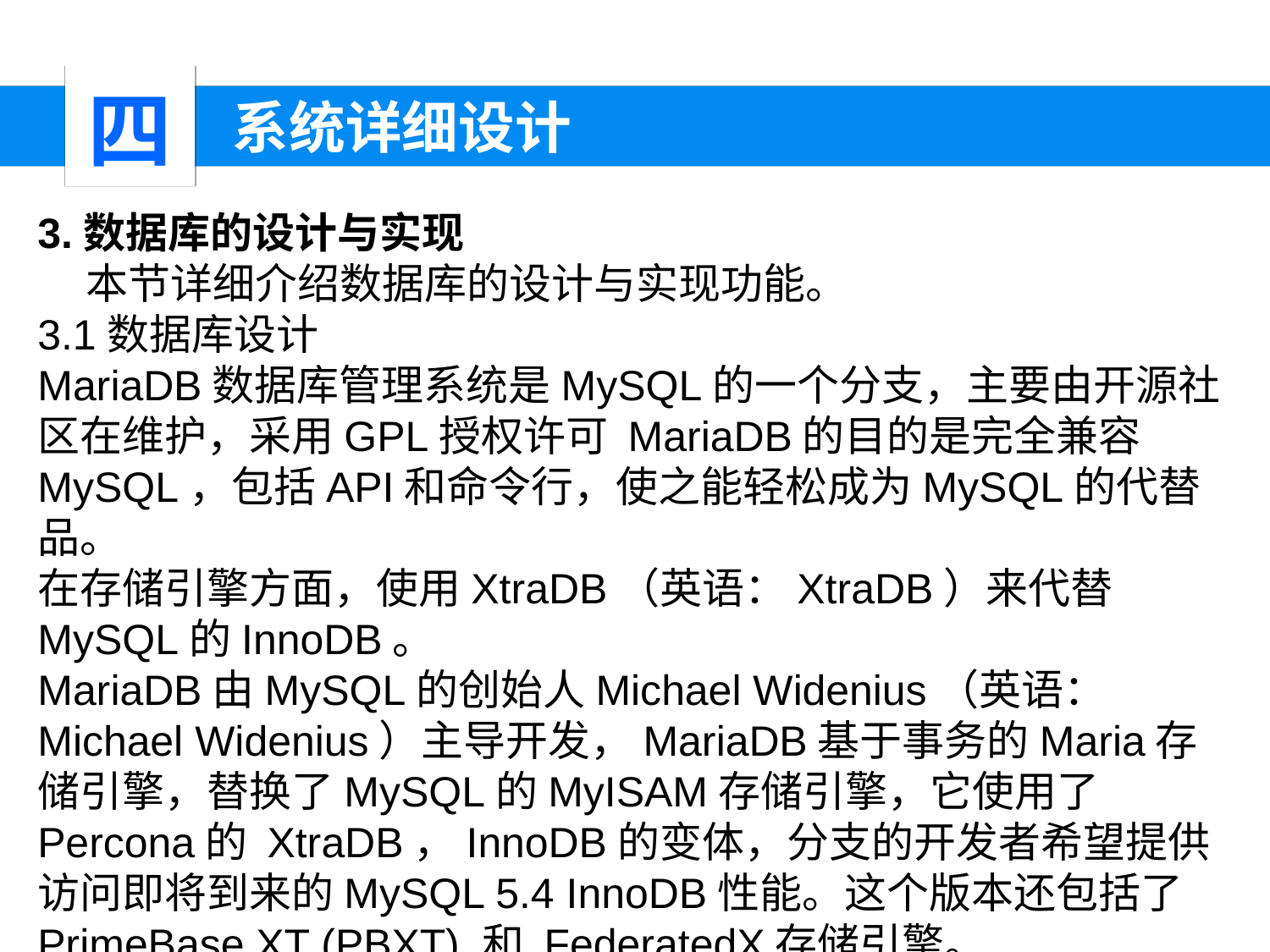

四
                系统详细设计
3.数据库的设计与实现
    本节详细介绍数据库的设计与实现功能。
3.1数据库设计
MariaDB数据库管理系统是MySQL的一个分支，主要由开源社区在维护，采用GPL授权许可 MariaDB的目的是完全兼容MySQL，包括API和命令行，使之能轻松成为MySQL的代替品。
在存储引擎方面，使用XtraDB（英语：XtraDB）来代替MySQL的InnoDB。
MariaDB由MySQL的创始人Michael Widenius（英语：Michael Widenius）主导开发，MariaDB基于事务的Maria存储引擎，替换了MySQL的MyISAM存储引擎，它使用了Percona的 XtraDB，InnoDB的变体，分支的开发者希望提供访问即将到来的MySQL 5.4 InnoDB性能。这个版本还包括了 PrimeBase XT (PBXT) 和 FederatedX存储引擎。